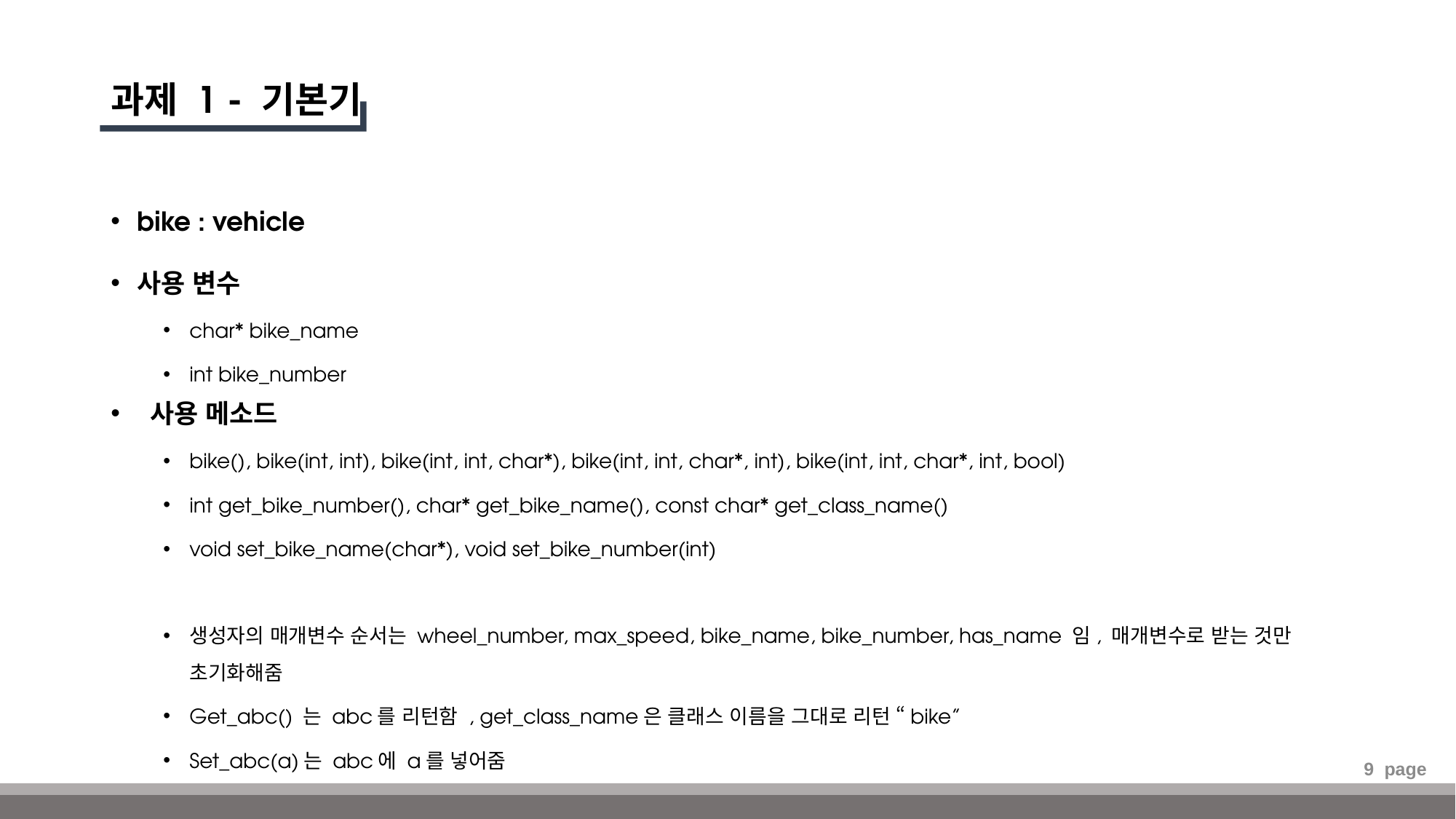

# 과제 1 - 기본기

bike : vehicle
사용 변수
char* bike_name
int bike_number
 사용 메소드
bike(), bike(int, int), bike(int, int, char*), bike(int, int, char*, int), bike(int, int, char*, int, bool)
int get_bike_number(), char* get_bike_name(), const char* get_class_name()
void set_bike_name(char*), void set_bike_number(int)

생성자의 매개변수 순서는 wheel_number, max_speed, bike_name, bike_number, has_name 임, 매개변수로 받는 것만 초기화해줌
Get_abc() 는 abc를 리턴함 , get_class_name은 클래스 이름을 그대로 리턴 “bike”
Set_abc(a)는 abc에 a를 넣어줌

9